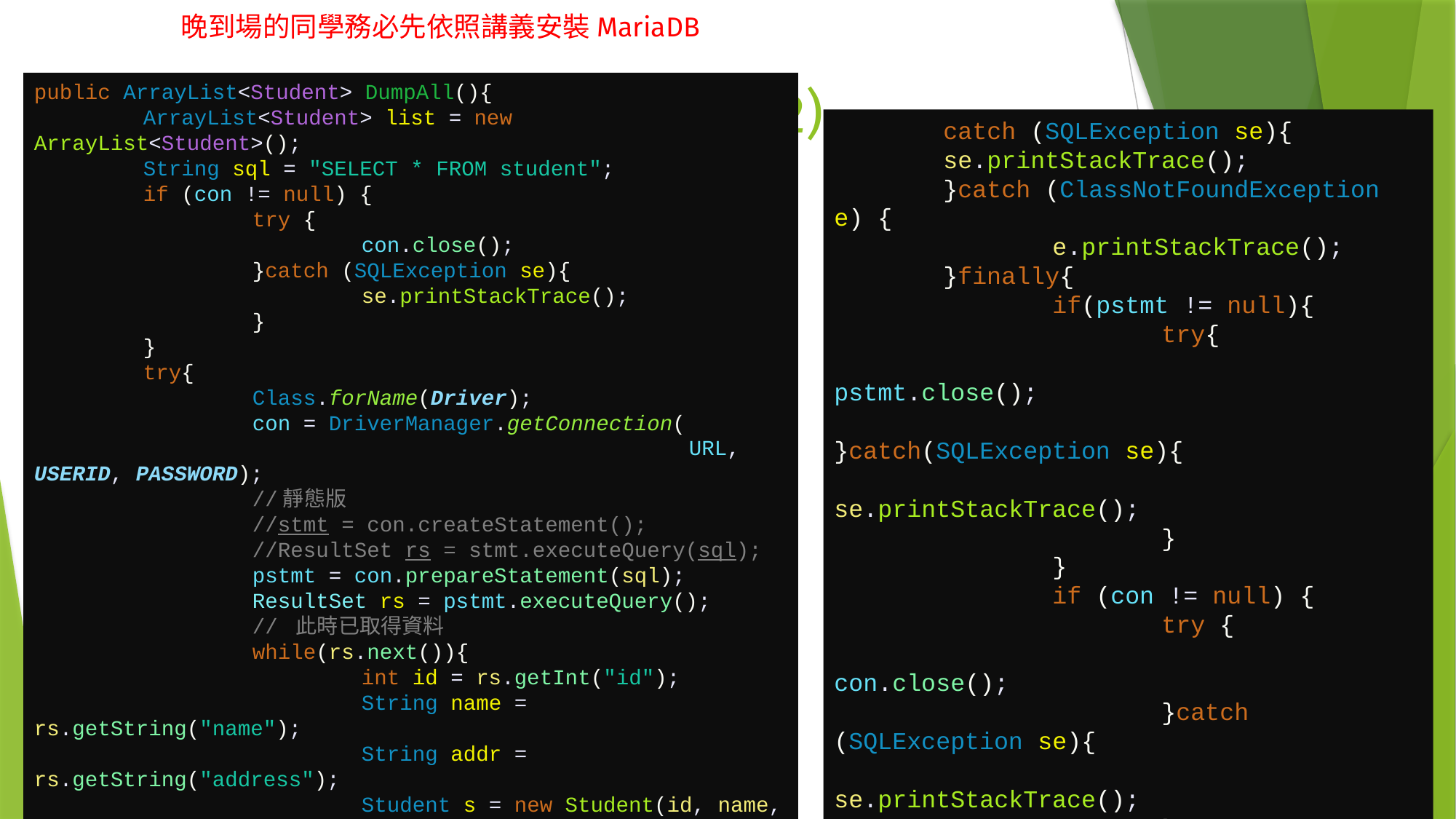

public ArrayList<Student> DumpAll(){
	ArrayList<Student> list = new ArrayList<Student>();
	String sql = "SELECT * FROM student";
	if (con != null) {
		try {
			con.close();
		}catch (SQLException se){
			se.printStackTrace();
		}
	}
	try{
		Class.forName(Driver);
		con = DriverManager.getConnection(
						URL, USERID, PASSWORD);
		//靜態版
		//stmt = con.createStatement();
		//ResultSet rs = stmt.executeQuery(sql);
		pstmt = con.prepareStatement(sql);
		ResultSet rs = pstmt.executeQuery();
		// 此時已取得資料
		while(rs.next()){
			int id = rs.getInt("id");
			String name = rs.getString("name");
			String addr = rs.getString("address");
			Student s = new Student(id, name, addr);
			list.add(s);
		}
	}
# MyDataBase_Model程式碼(2)
	catch (SQLException se){
	se.printStackTrace();
	}catch (ClassNotFoundException e) {
		e.printStackTrace();
	}finally{
		if(pstmt != null){
			try{
				pstmt.close();
			}catch(SQLException se){
				se.printStackTrace();
			}
		}
		if (con != null) {
			try {
				con.close();
			}catch (SQLException se){
				se.printStackTrace();
			}
		}
	}
	return list;
}